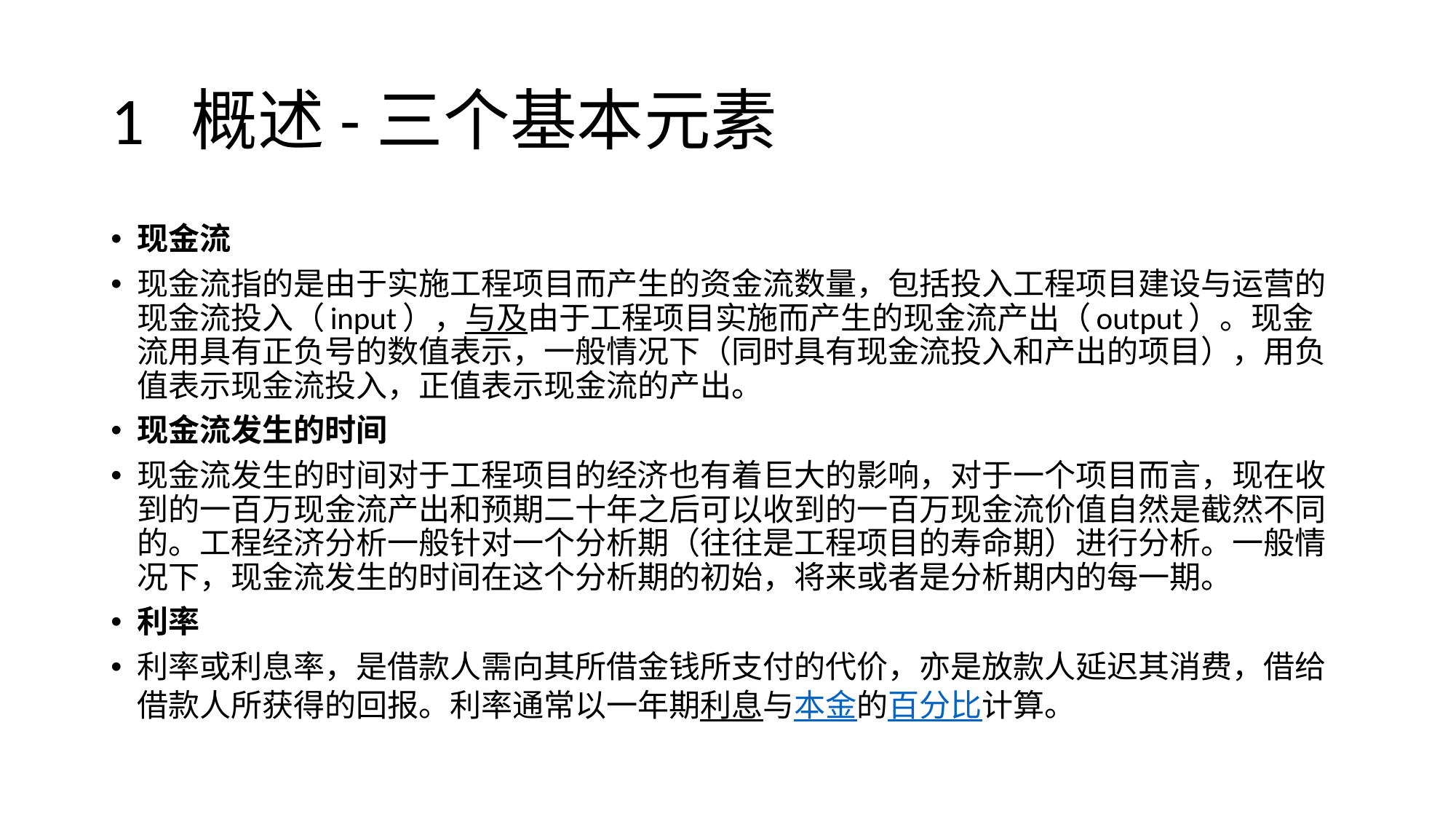

# 1  概述-三个基本元素
现金流
现金流指的是由于实施工程项目而产生的资金流数量，包括投入工程项目建设与运营的现金流投入（input），与及由于工程项目实施而产生的现金流产出（output）。现金流用具有正负号的数值表示，一般情况下（同时具有现金流投入和产出的项目），用负值表示现金流投入，正值表示现金流的产出。
现金流发生的时间
现金流发生的时间对于工程项目的经济也有着巨大的影响，对于一个项目而言，现在收到的一百万现金流产出和预期二十年之后可以收到的一百万现金流价值自然是截然不同的。工程经济分析一般针对一个分析期（往往是工程项目的寿命期）进行分析。一般情况下，现金流发生的时间在这个分析期的初始，将来或者是分析期内的每一期。
利率
利率或利息率，是借款人需向其所借金钱所支付的代价，亦是放款人延迟其消费，借给借款人所获得的回报。利率通常以一年期利息与本金的百分比计算。